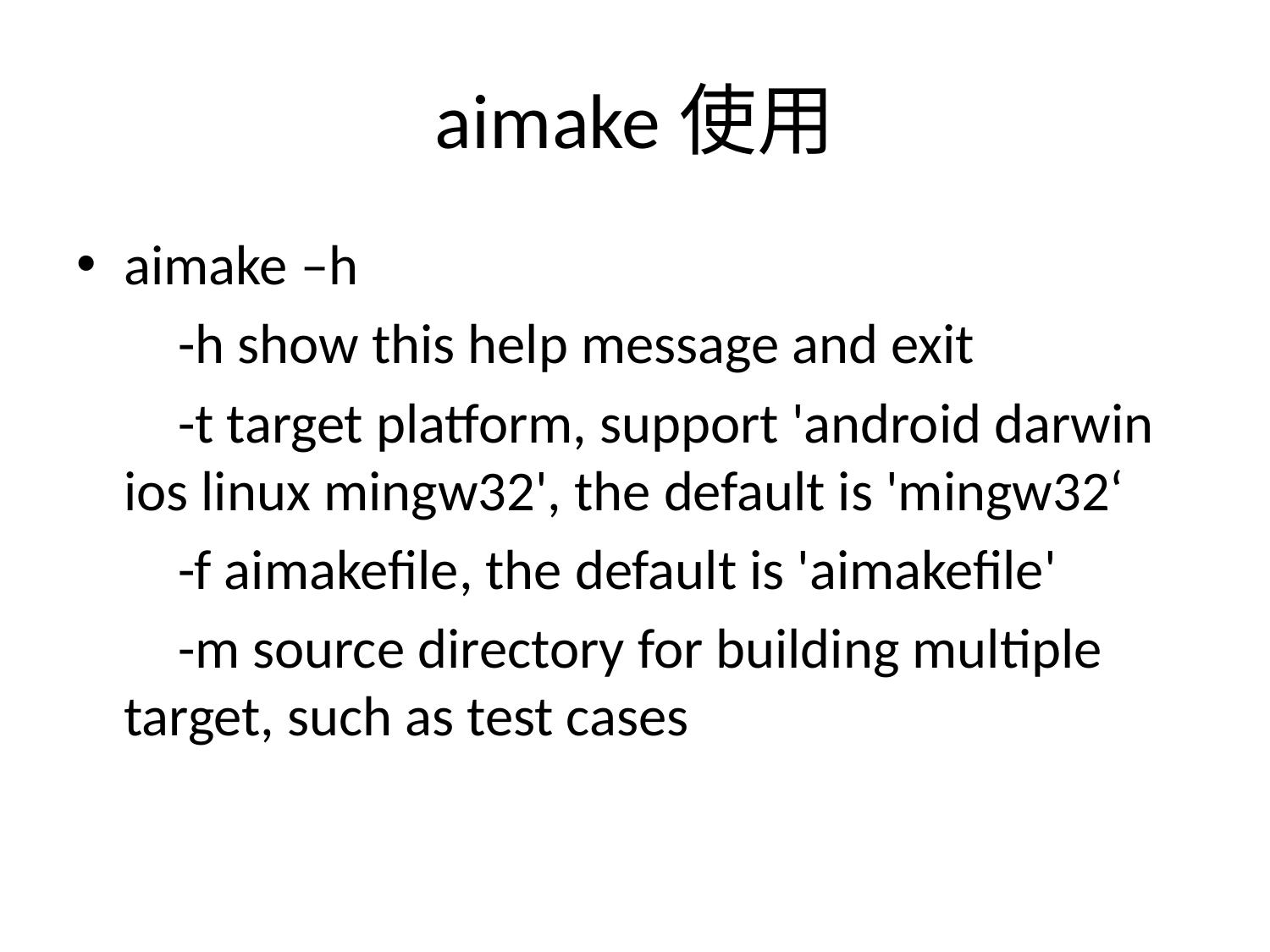

# aimake使用
aimake –h
        -h show this help message and exit
        -t target platform, support 'android darwin ios linux mingw32', the default is 'mingw32‘
        -f aimakefile, the default is 'aimakefile'
        -m source directory for building multiple target, such as test cases